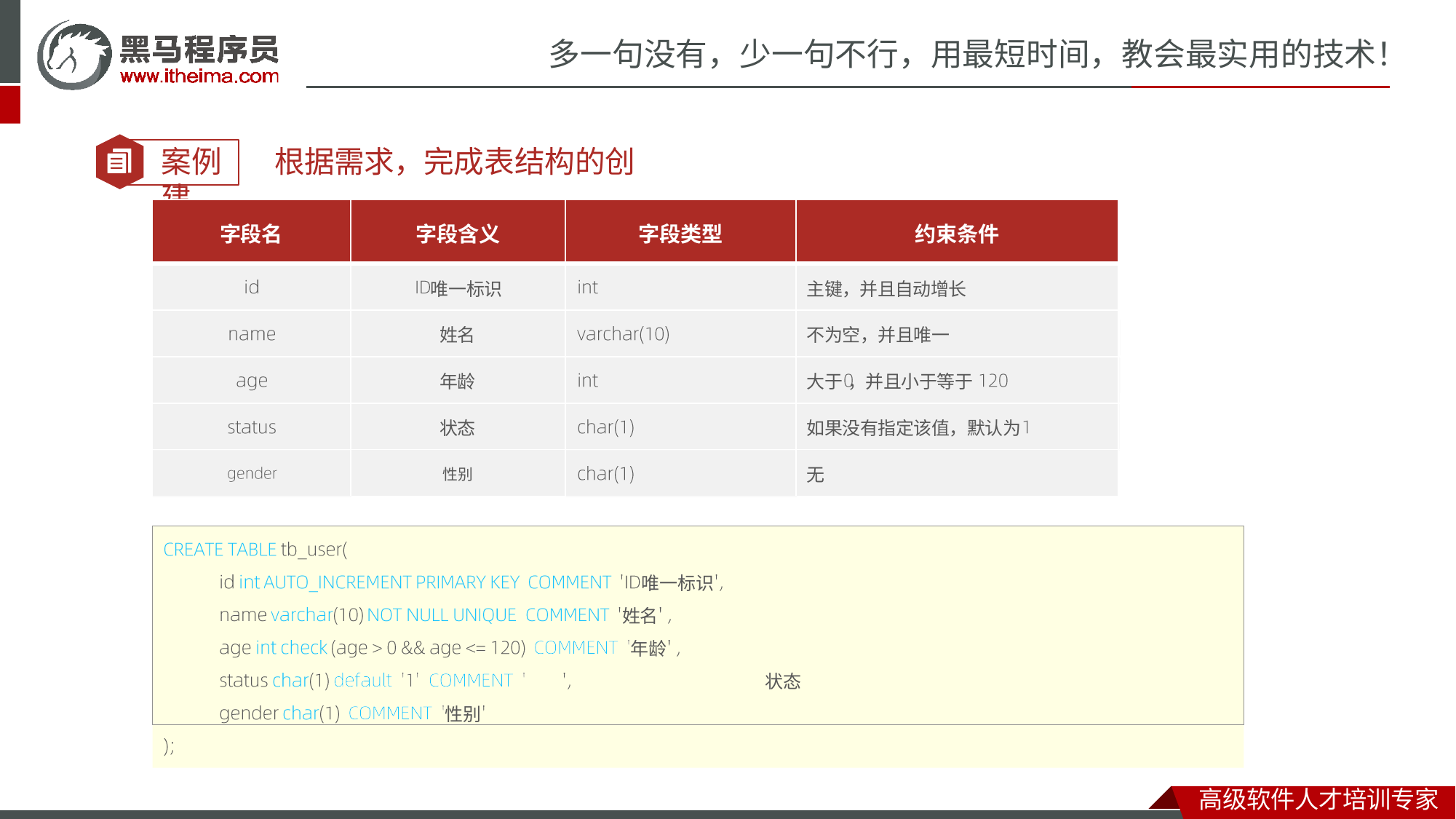

# 多一句没有，少一句不行，用最短时间，教会最实用的技术！

案例	根据需求，完成表结构的创建

| 字段名 | 字段含义 | 字段类型 | 约束条件 |  |
| --- | --- | --- | --- | --- |
|  | 唯一标识 |  | 主键，并且自动增长 |  |
|  | 姓名 |  | 不为空，并且唯一 |  |
|  | 年龄 |  | 大于 ，并且小于等于 |  |
|  | 状态 |  | 如果没有指定该值，默认为 |  |
|  | 性别 |  | 无 |  |

约束关键字

唯一标识
姓名
年龄
状态
性别

高级软件人才培训专家